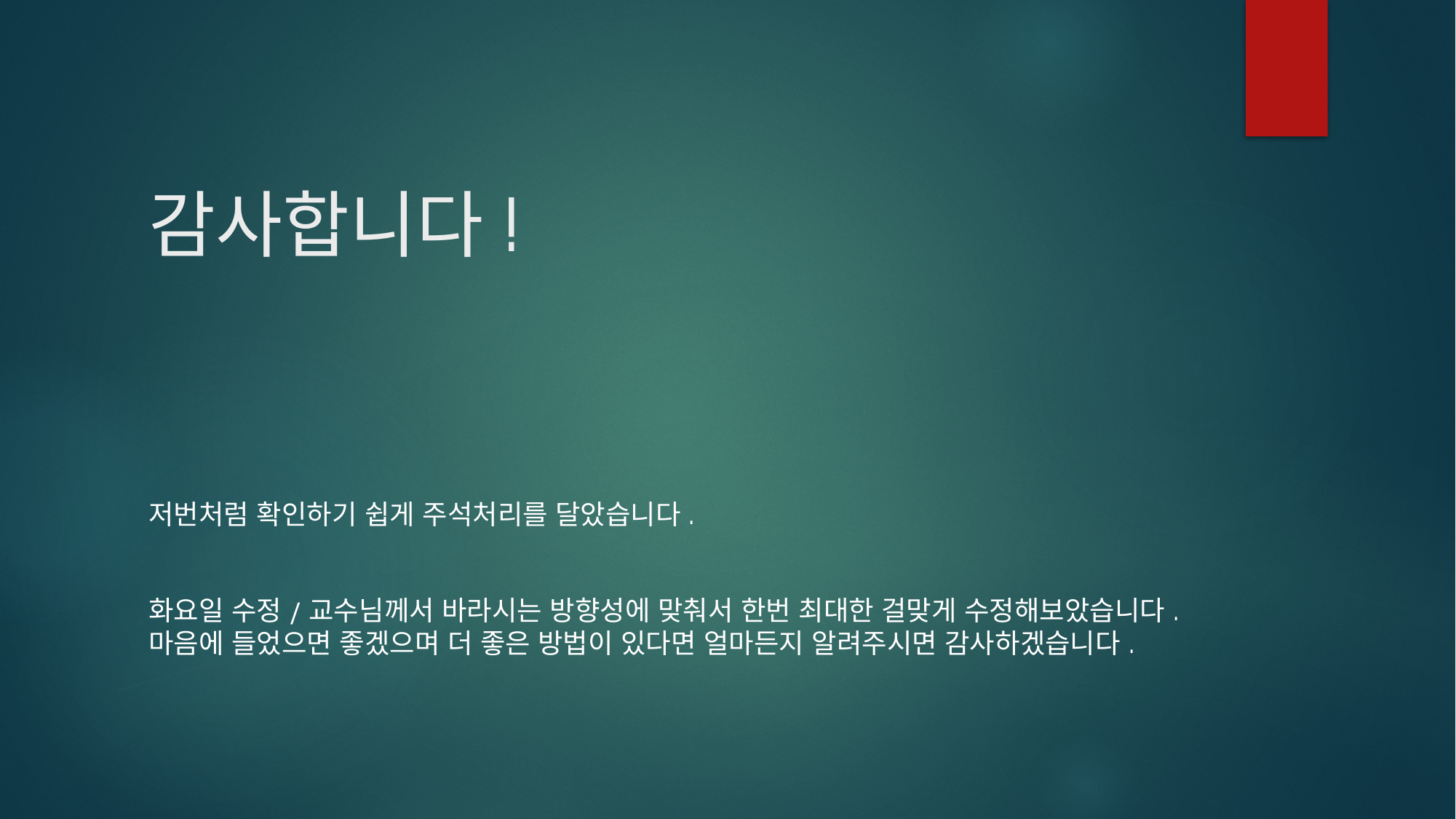

# 감사합니다!
저번처럼 확인하기 쉽게 주석처리를 달았습니다.

화요일 수정/교수님께서 바라시는 방향성에 맞춰서 한번 최대한 걸맞게 수정해보았습니다. 마음에 들었으면 좋겠으며 더 좋은 방법이 있다면 얼마든지 알려주시면 감사하겠습니다.